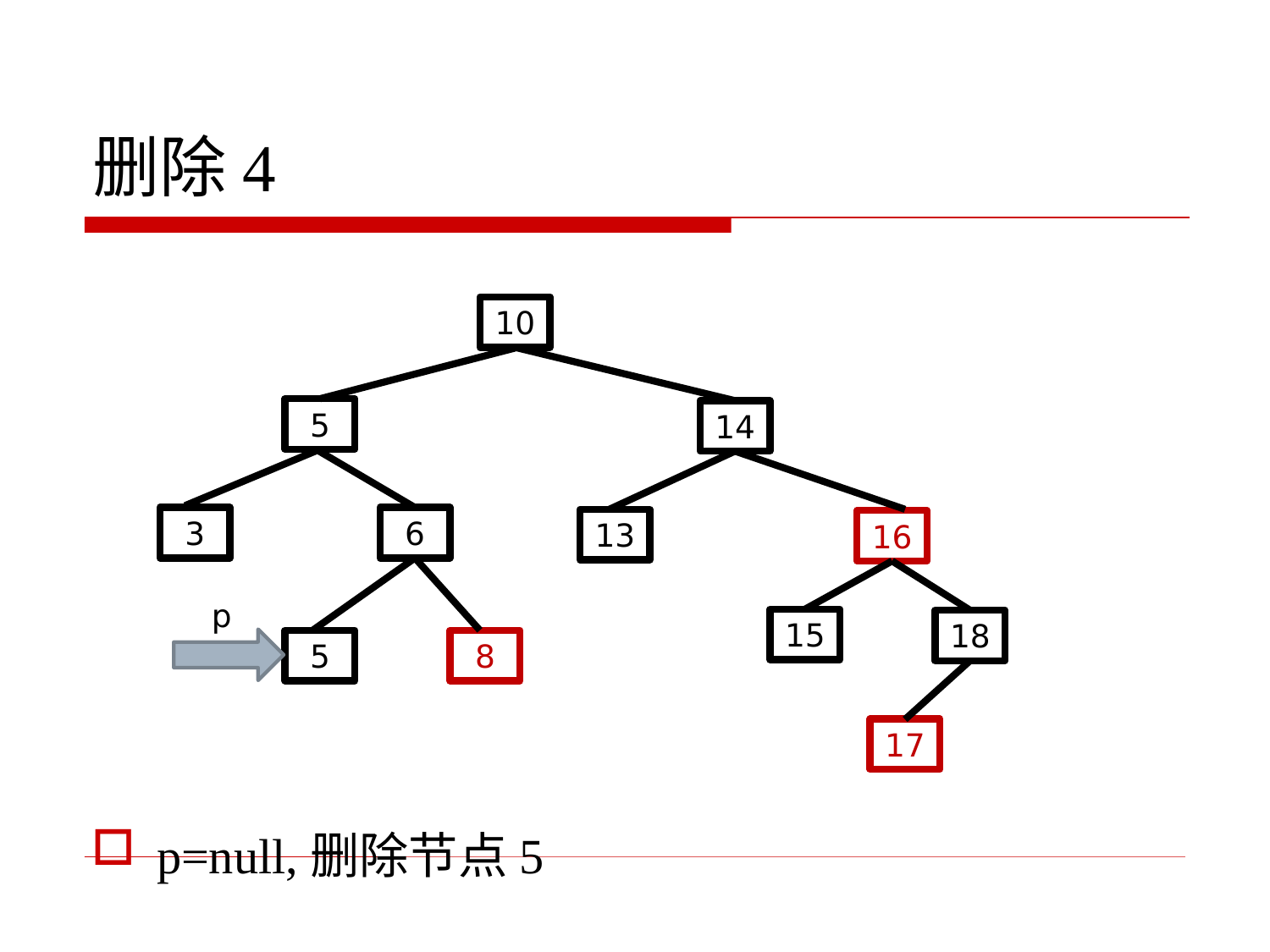

# 删除4

p=null,删除节点5

10
5
14
3
6
13
16
15
18
5
8
17
p